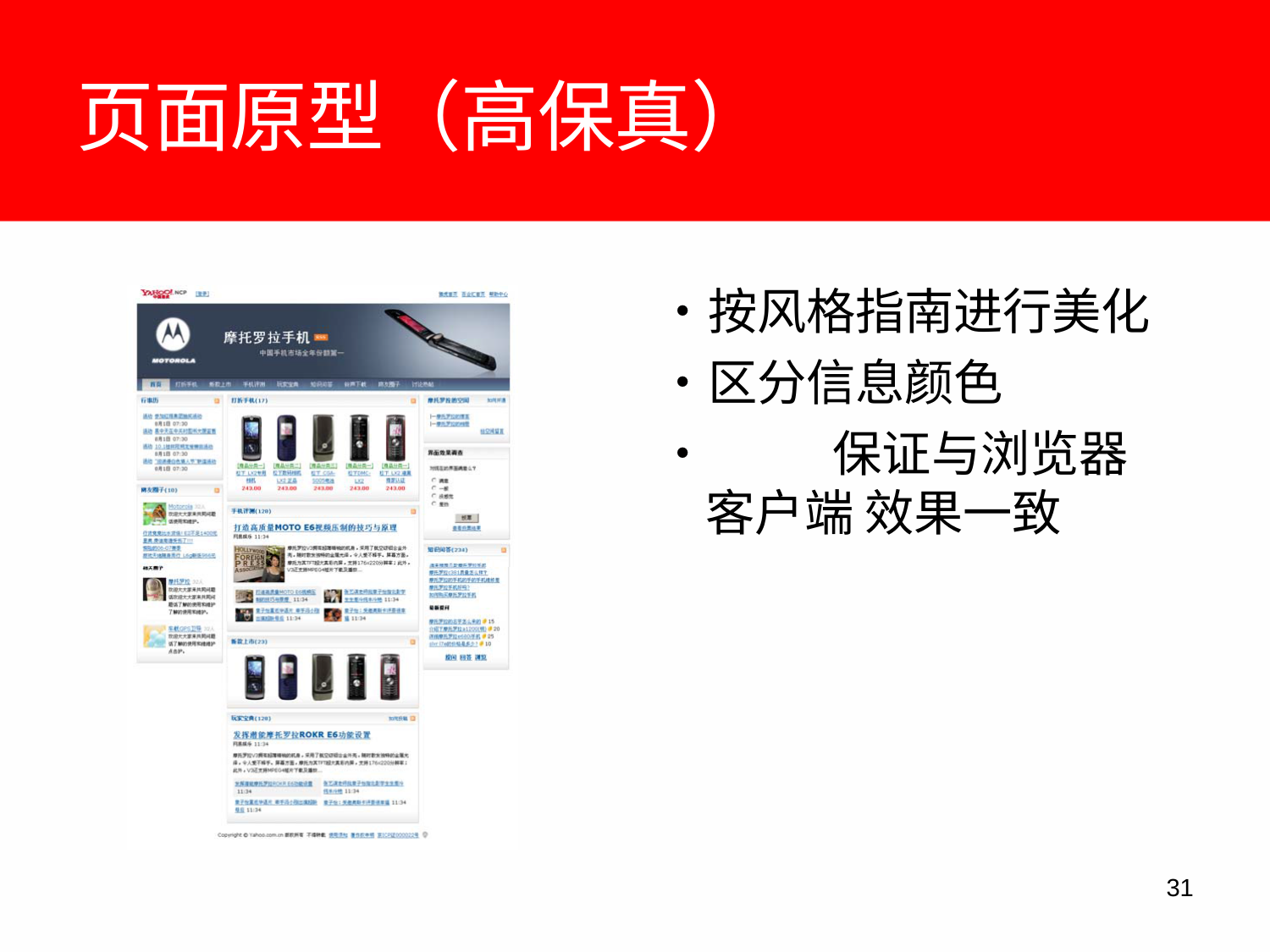

# 页面原型（高保真）
•	按风格指南进行美化

•	区分信息颜色

•	保证与浏览器客户端 效果一致

31